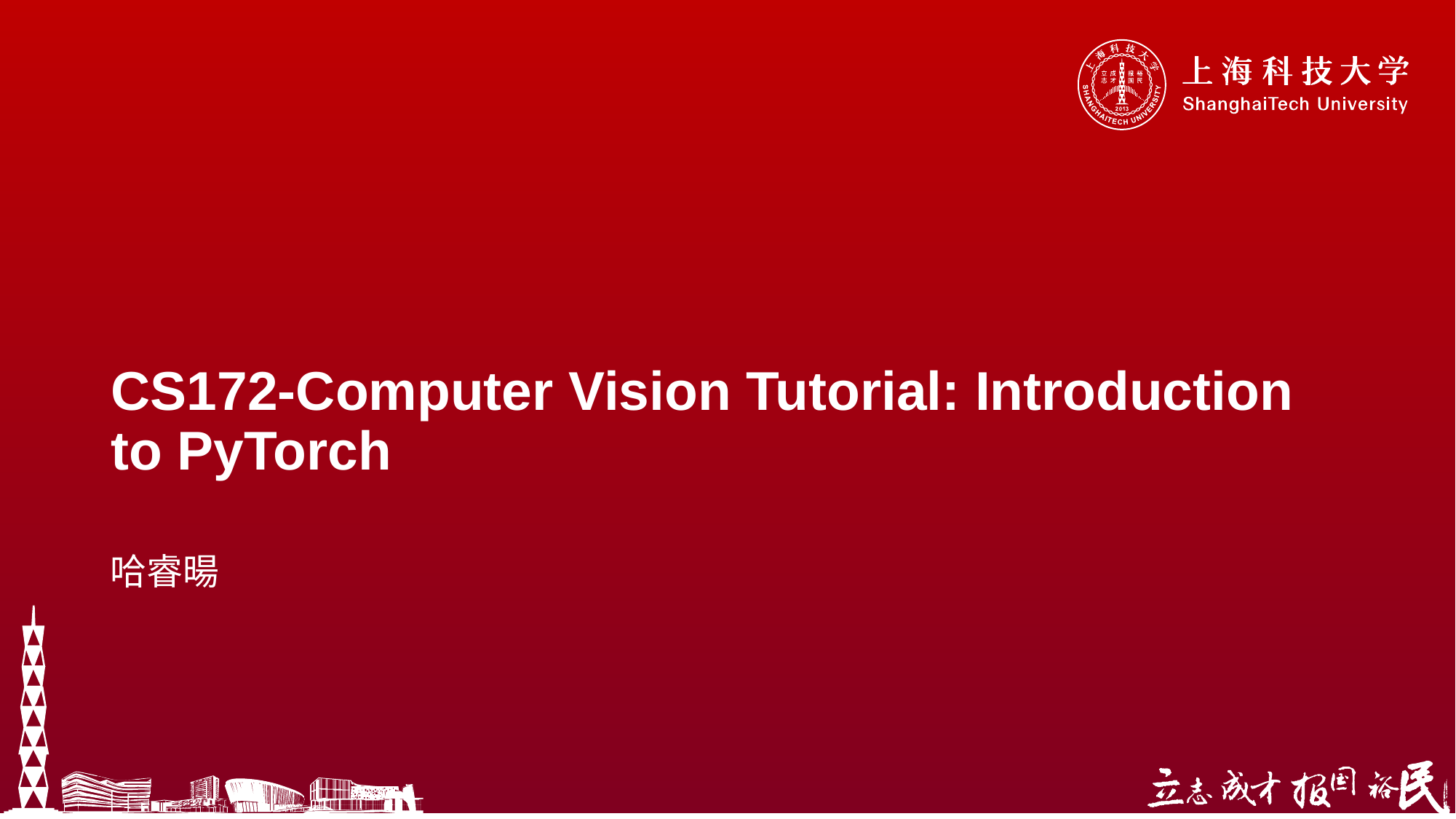

# CS172-Computer Vision Tutorial: Introduction to PyTorch
哈睿暘